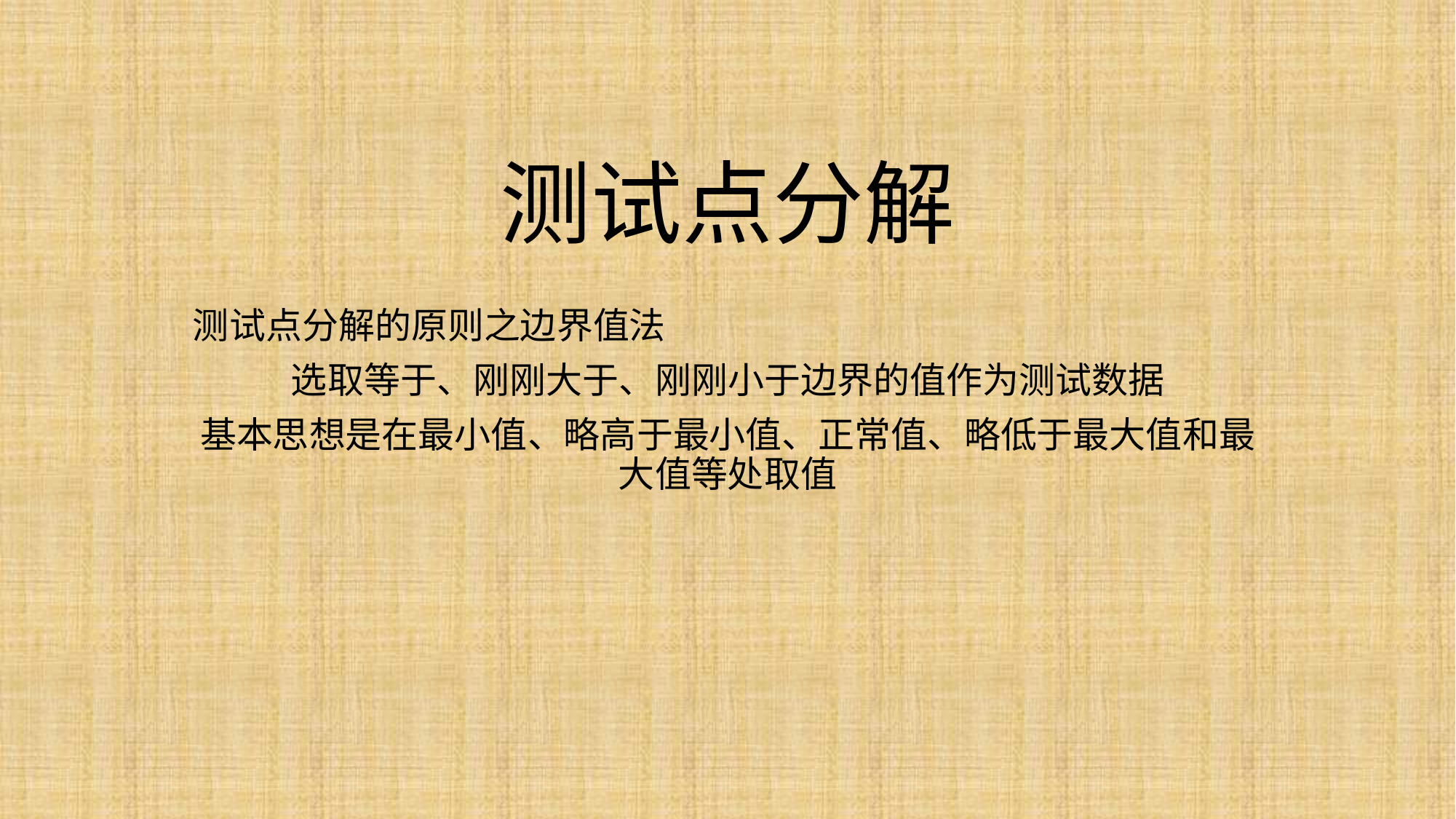

# 测试点分解
测试点分解的原则之边界值法
选取等于、刚刚大于、刚刚小于边界的值作为测试数据
基本思想是在最小值、略高于最小值、正常值、略低于最大值和最大值等处取值